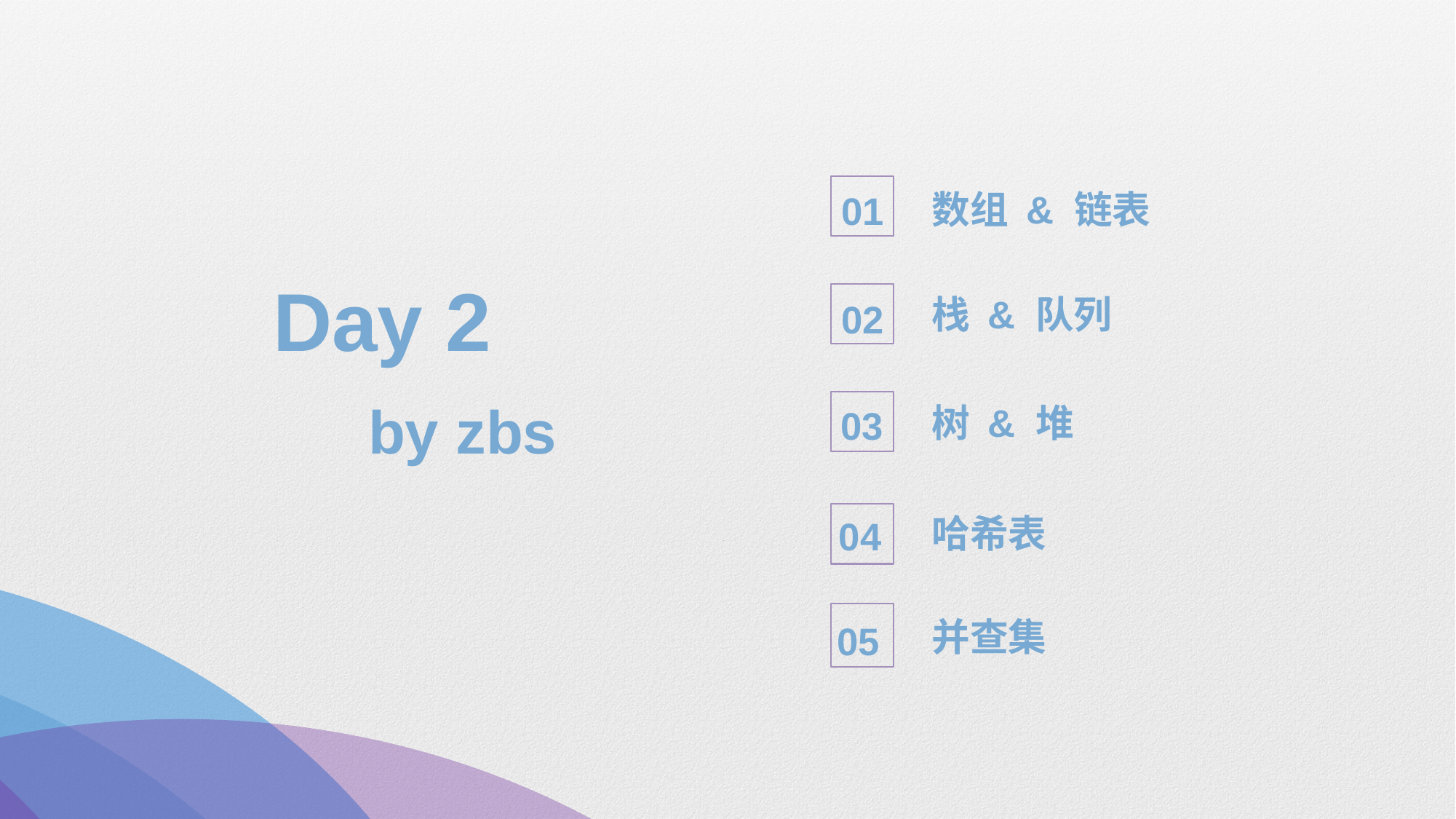

01

数组 & 链表
Day 2
02

栈 & 队列
by zbs
03

树 & 堆
04

哈希表

05

并查集

部门：XXX   汇报人：xxx